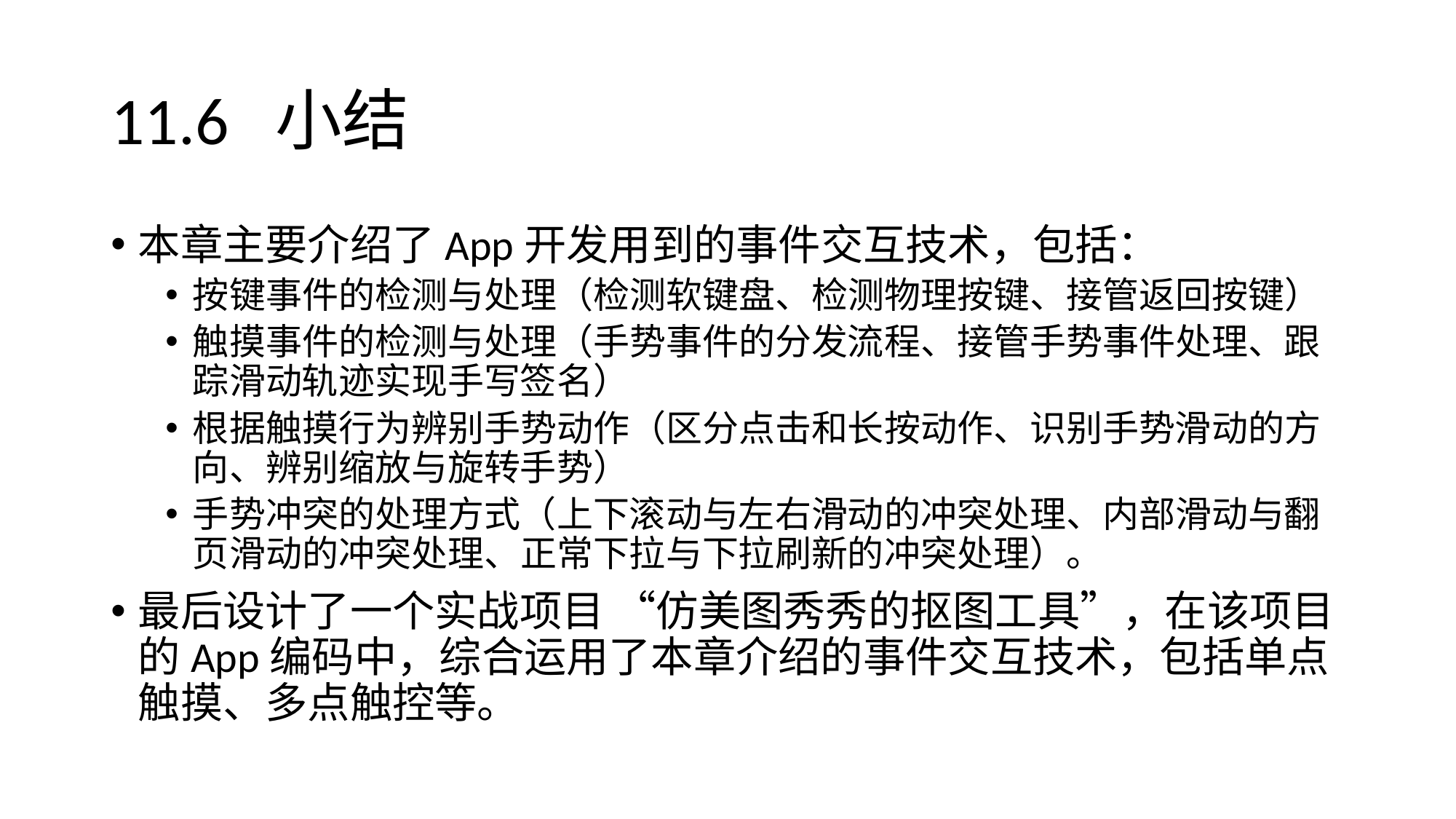

# 11.6  小结
本章主要介绍了App开发用到的事件交互技术，包括：
按键事件的检测与处理（检测软键盘、检测物理按键、接管返回按键）
触摸事件的检测与处理（手势事件的分发流程、接管手势事件处理、跟踪滑动轨迹实现手写签名）
根据触摸行为辨别手势动作（区分点击和长按动作、识别手势滑动的方向、辨别缩放与旋转手势）
手势冲突的处理方式（上下滚动与左右滑动的冲突处理、内部滑动与翻页滑动的冲突处理、正常下拉与下拉刷新的冲突处理）。
最后设计了一个实战项目 “仿美图秀秀的抠图工具”，在该项目的App编码中，综合运用了本章介绍的事件交互技术，包括单点触摸、多点触控等。